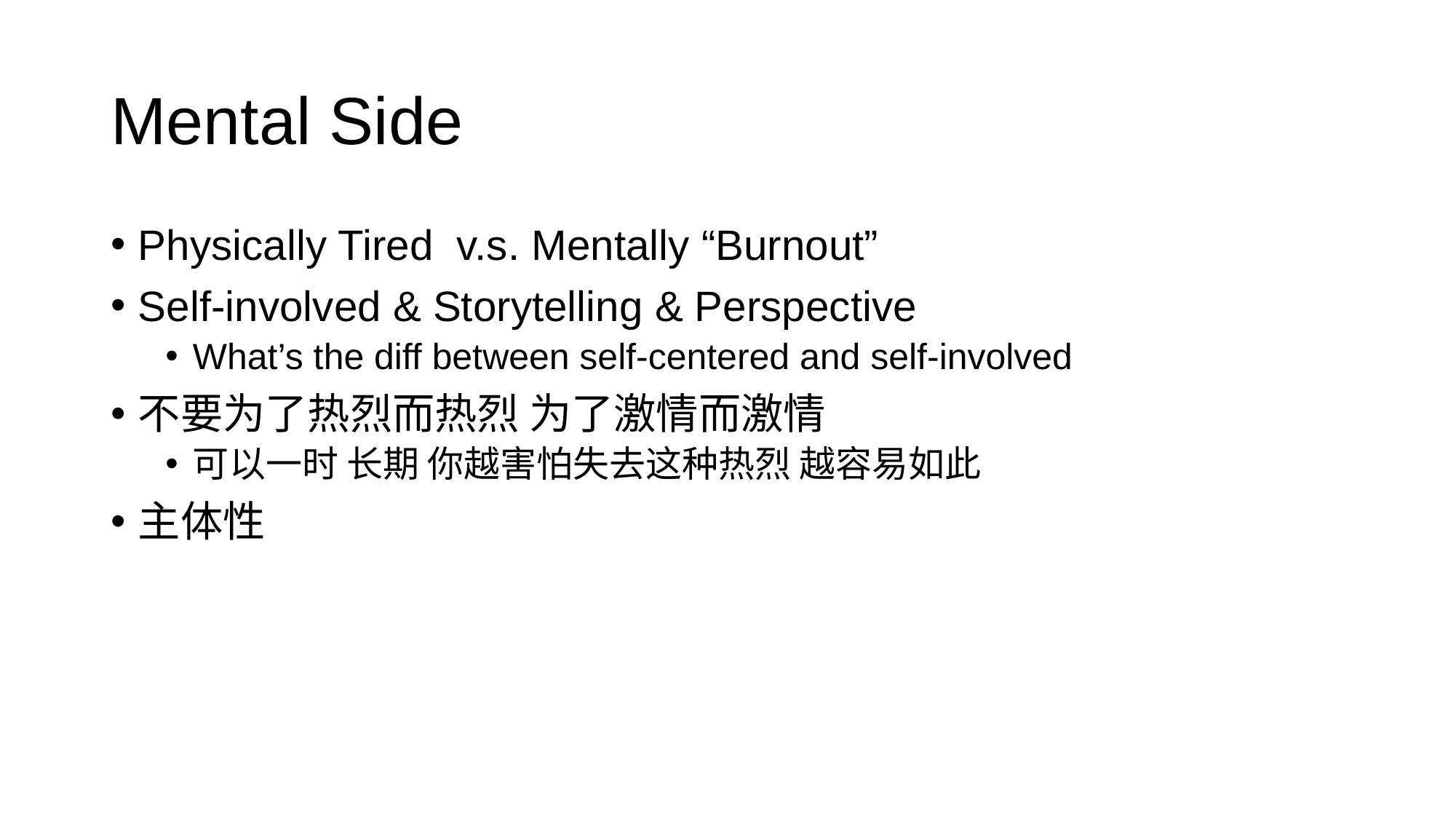

# Mental Side
Physically Tired  v.s. Mentally “Burnout”
Self-involved & Storytelling & Perspective
What’s the diff between self-centered and self-involved
不要为了热烈而热烈 为了激情而激情
可以一时 长期 你越害怕失去这种热烈 越容易如此
主体性